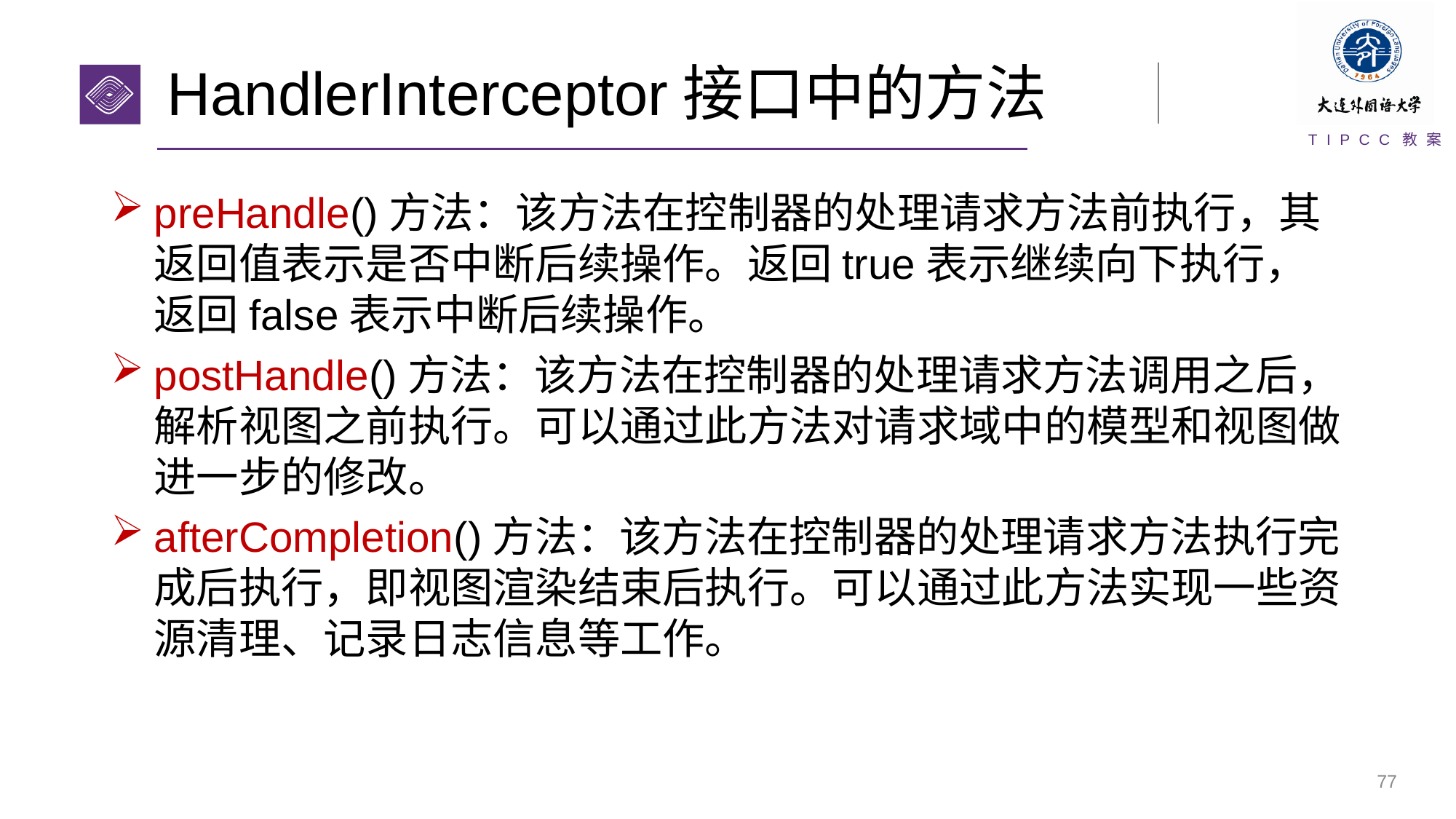

# HandlerInterceptor接口中的方法
preHandle()方法：该方法在控制器的处理请求方法前执行，其返回值表示是否中断后续操作。返回true表示继续向下执行，返回false表示中断后续操作。
postHandle()方法：该方法在控制器的处理请求方法调用之后，解析视图之前执行。可以通过此方法对请求域中的模型和视图做进一步的修改。
afterCompletion()方法：该方法在控制器的处理请求方法执行完成后执行，即视图渲染结束后执行。可以通过此方法实现一些资源清理、记录日志信息等工作。

77